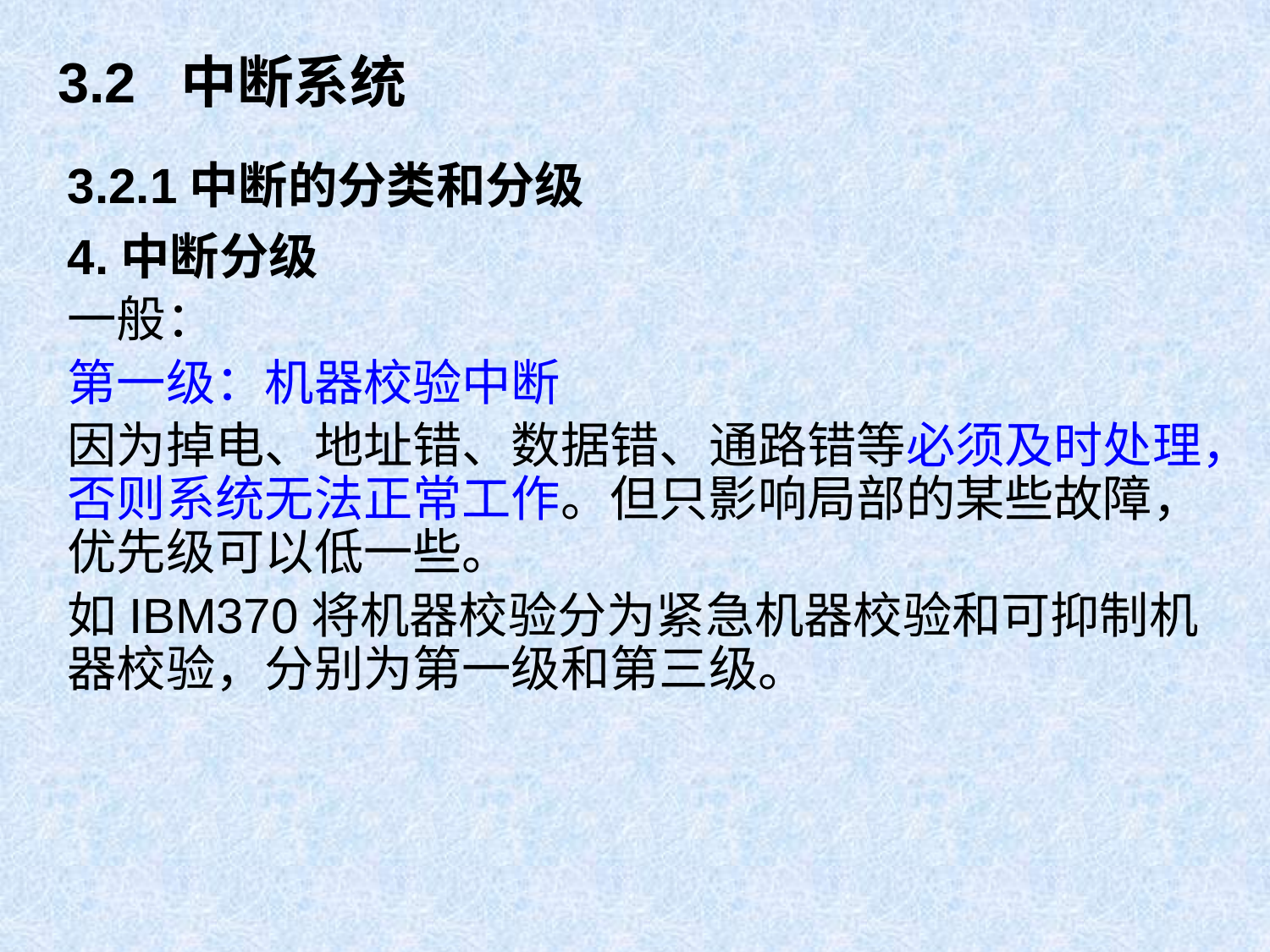

# 3.2  中断系统
3.2.1中断的分类和分级
4.中断分级
一般：
第一级：机器校验中断
因为掉电、地址错、数据错、通路错等必须及时处理，否则系统无法正常工作。但只影响局部的某些故障，优先级可以低一些。
如IBM370将机器校验分为紧急机器校验和可抑制机器校验，分别为第一级和第三级。